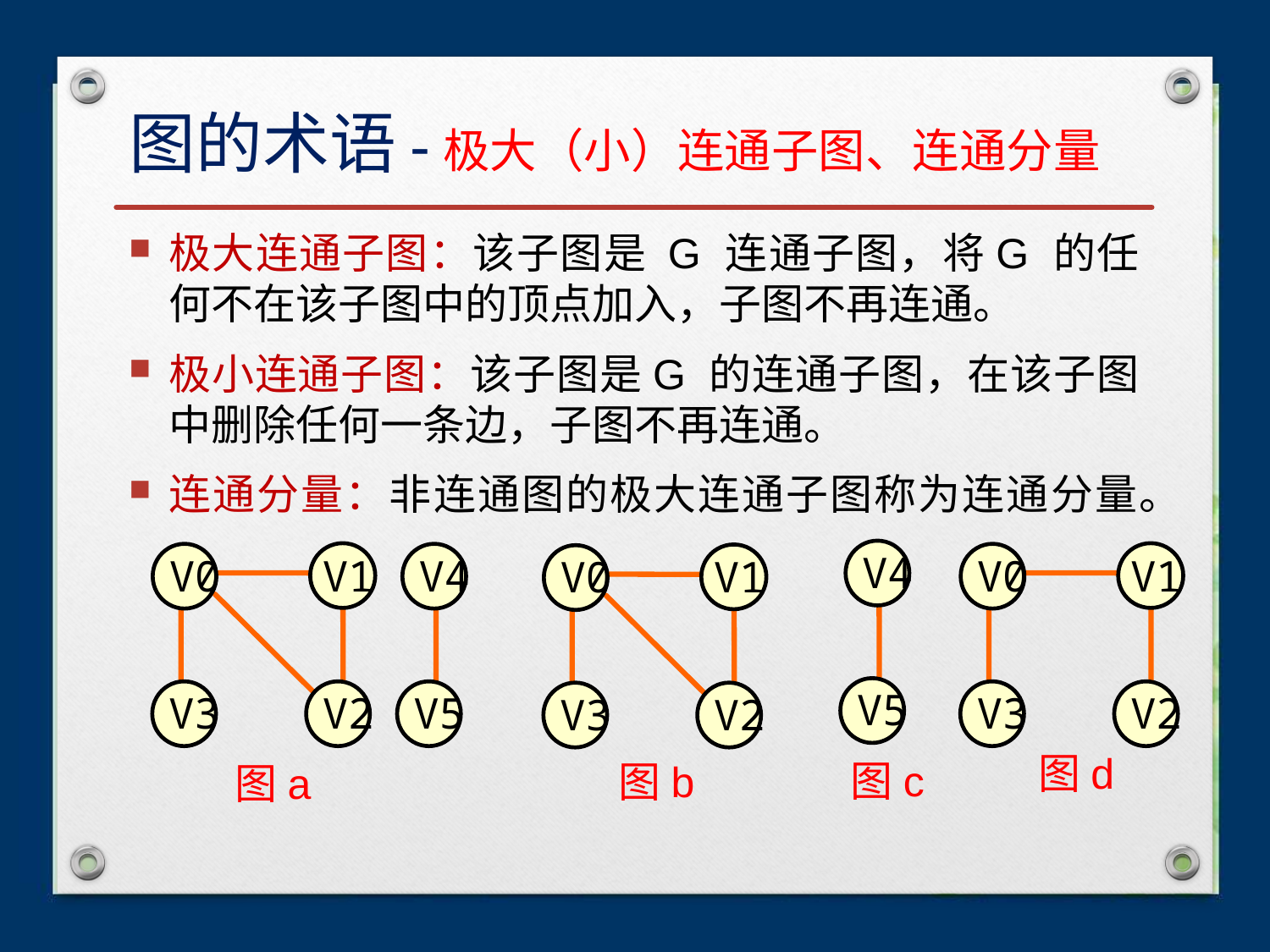

# 图的术语-极大（小）连通子图、连通分量
极大连通子图：该子图是 G 连通子图，将G 的任何不在该子图中的顶点加入，子图不再连通。
极小连通子图：该子图是G 的连通子图，在该子图中删除任何一条边，子图不再连通。
连通分量：非连通图的极大连通子图称为连通分量。
 V4

 V5

 V0

 V1

 V3

 V2

 V4

 V5

 V0

 V1

 V3

 V2

 V0

 V1

 V3

 V2

图d
图c
图b
图a